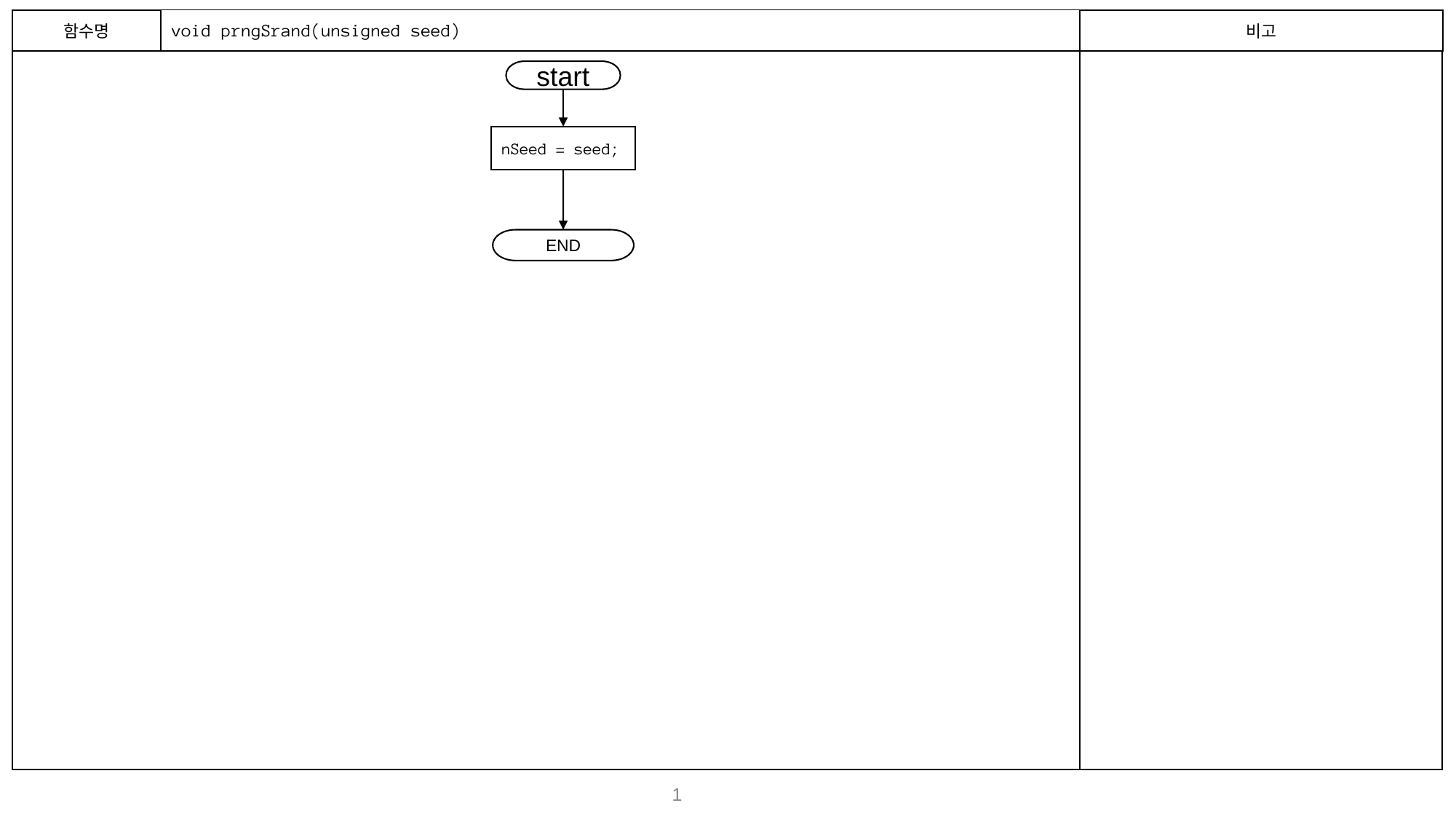

함수명
# void prngSrand(unsigned seed)
비고

start
nSeed = seed;
END
1